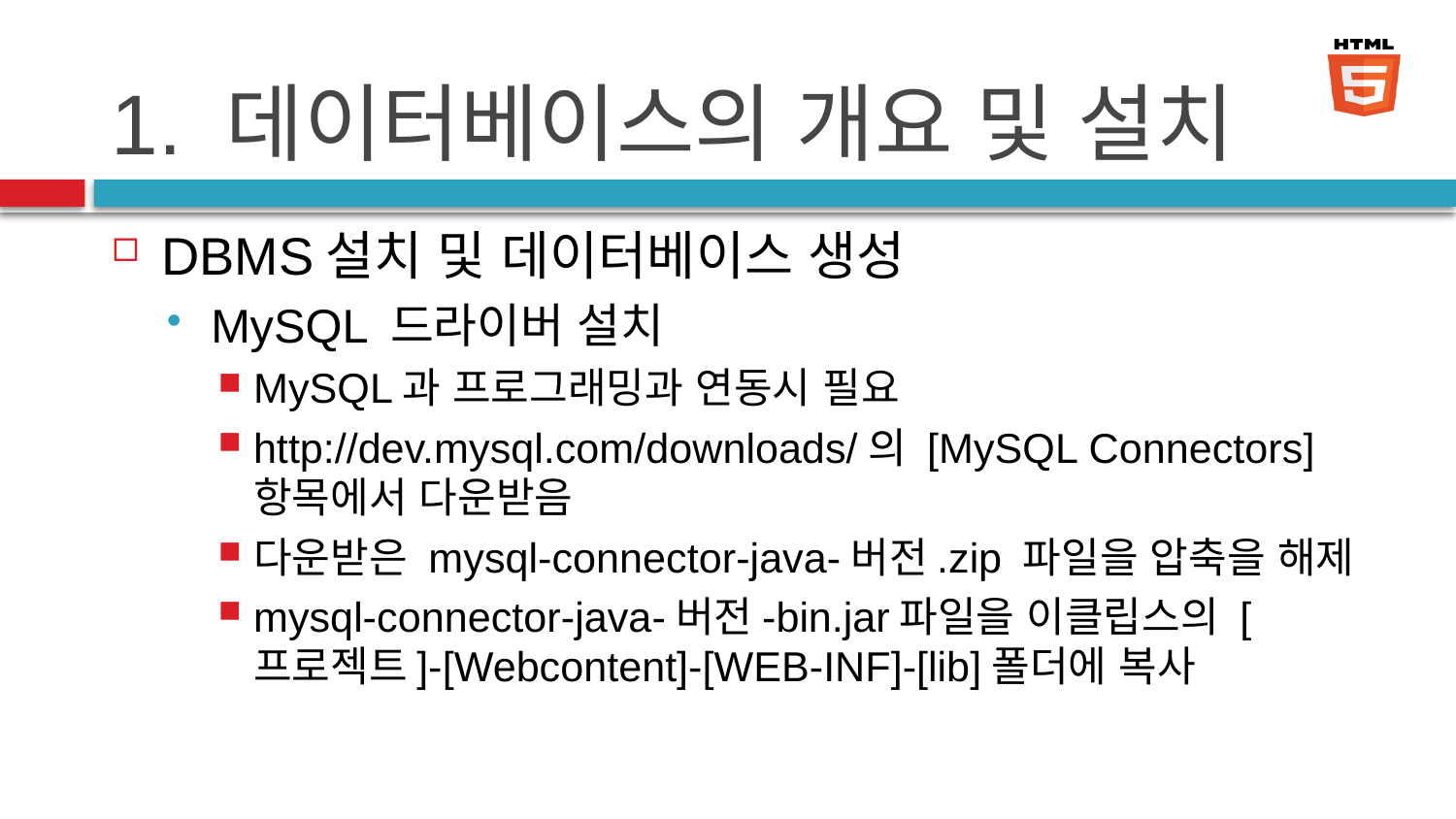

# 1. 데이터베이스의 개요 및 설치
DBMS설치 및 데이터베이스 생성
MySQL 드라이버 설치
MySQL과 프로그래밍과 연동시 필요
http://dev.mysql.com/downloads/의 [MySQL Connectors]항목에서 다운받음
다운받은 mysql-connector-java-버전.zip 파일을 압축을 해제
mysql-connector-java-버전-bin.jar파일을 이클립스의 [프로젝트]-[Webcontent]-[WEB-INF]-[lib]폴더에 복사